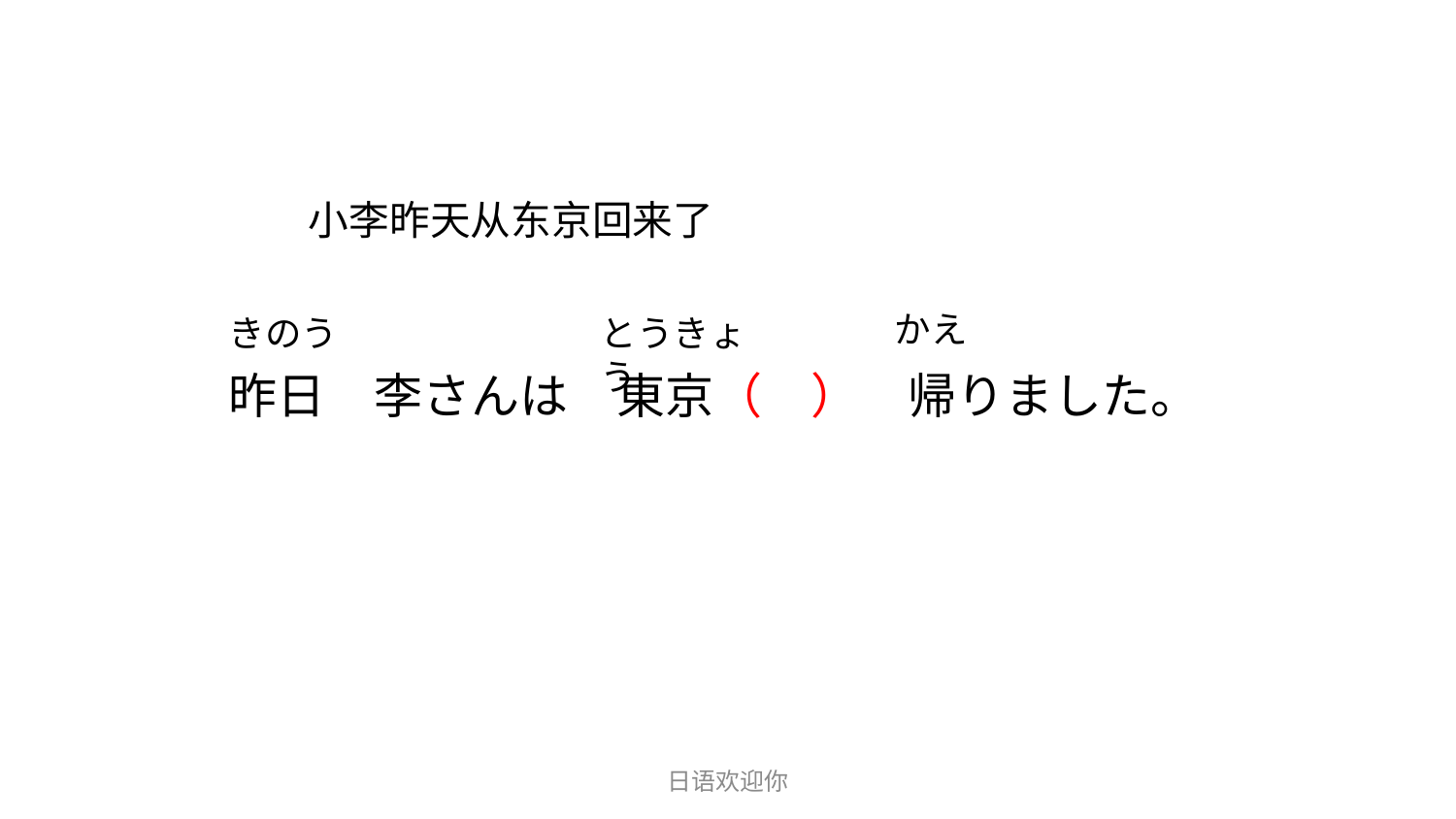

小李昨天从东京回来了
かえ
きのう
とうきょう
昨日　李さんは　東京（　）　帰りました。
日语欢迎你